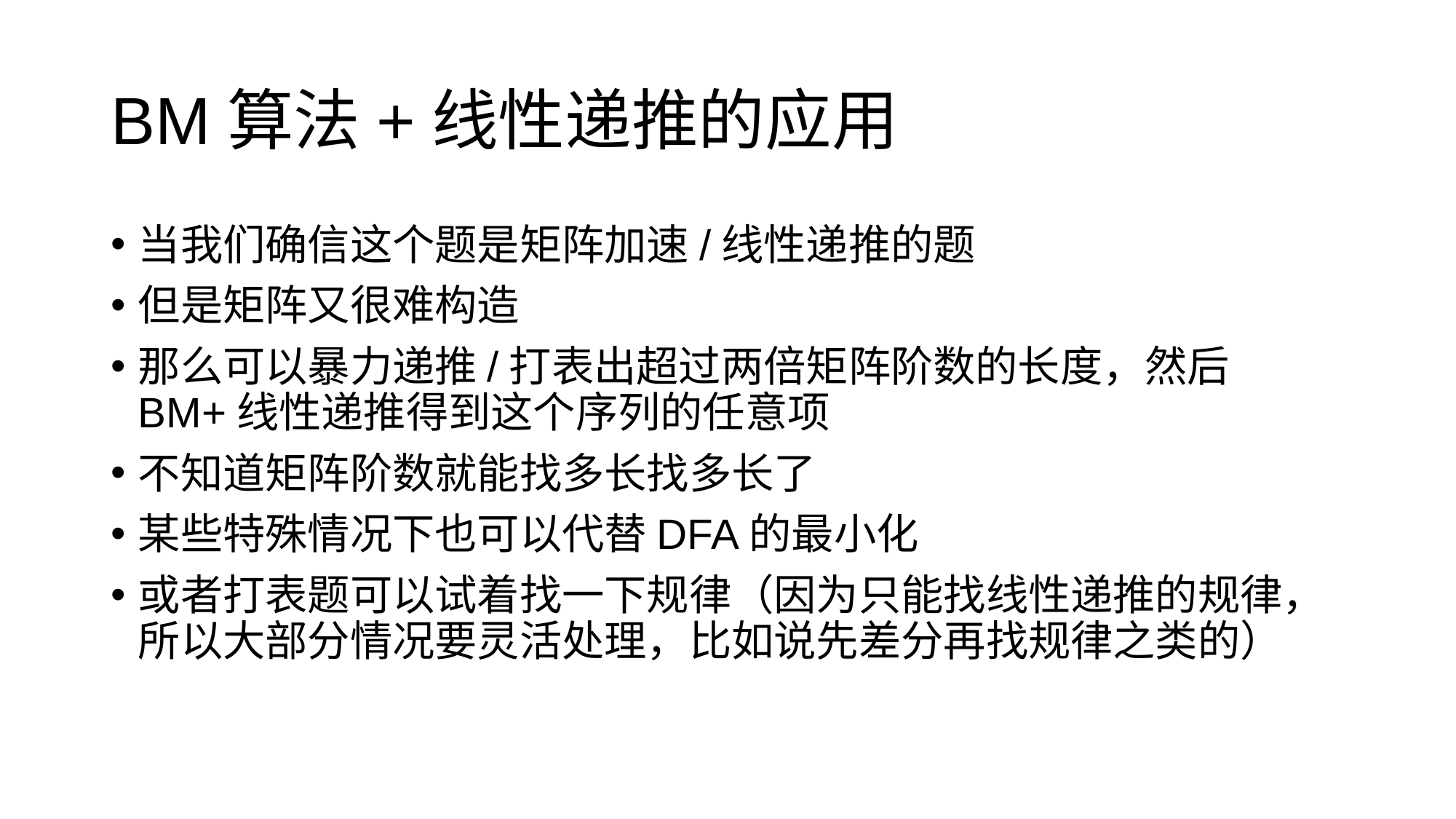

# BM算法+线性递推的应用
当我们确信这个题是矩阵加速/线性递推的题
但是矩阵又很难构造
那么可以暴力递推/打表出超过两倍矩阵阶数的长度，然后BM+线性递推得到这个序列的任意项
不知道矩阵阶数就能找多长找多长了
某些特殊情况下也可以代替DFA的最小化
或者打表题可以试着找一下规律（因为只能找线性递推的规律，所以大部分情况要灵活处理，比如说先差分再找规律之类的）